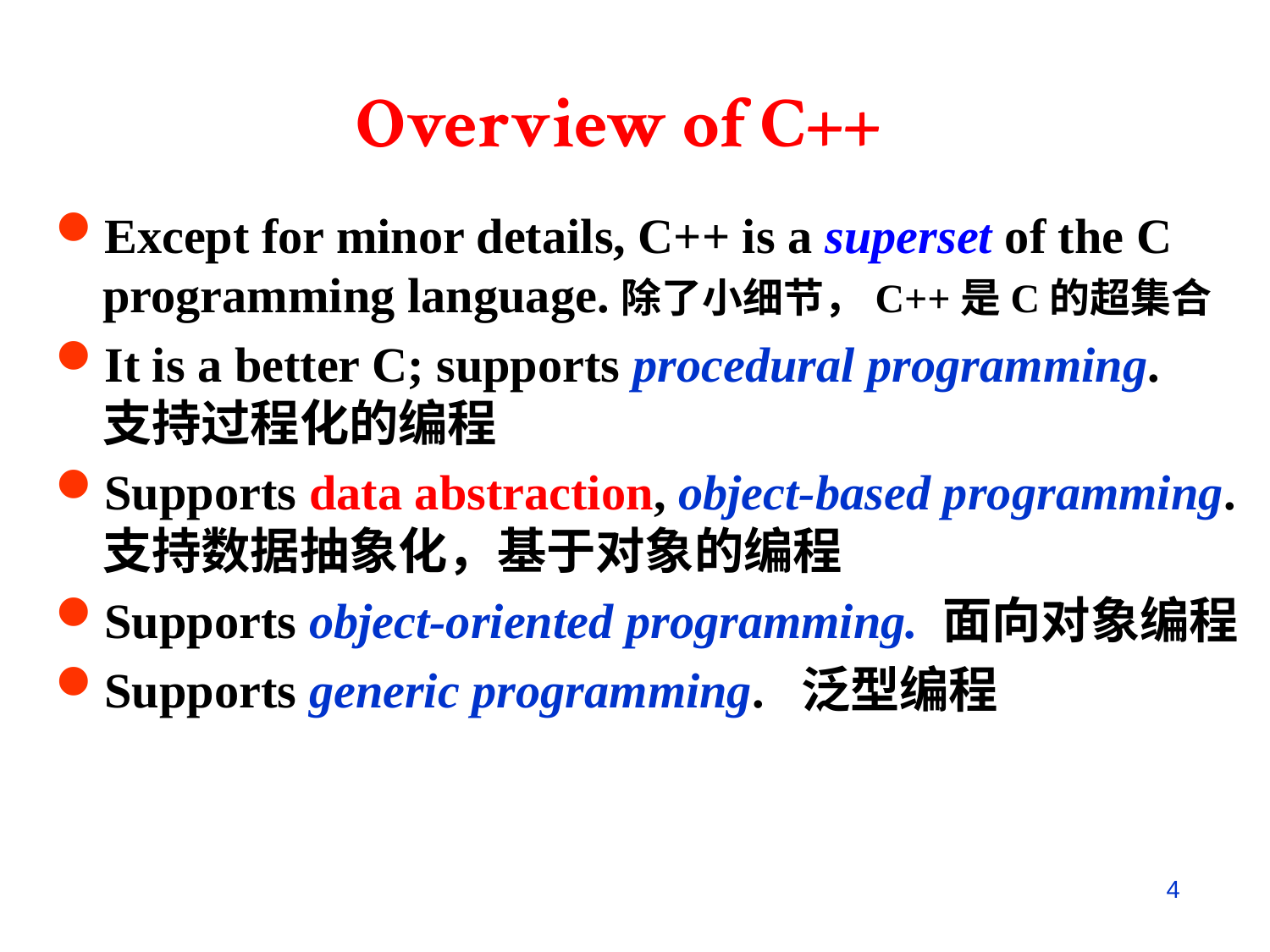

Overview of C++
Except for minor details, C++ is a superset of the C programming language.除了小细节，C++是C的超集合
It is a better C; supports procedural programming.      支持过程化的编程
Supports data abstraction, object-based programming.支持数据抽象化，基于对象的编程
Supports object-oriented programming. 面向对象编程
Supports generic programming.  泛型编程
4